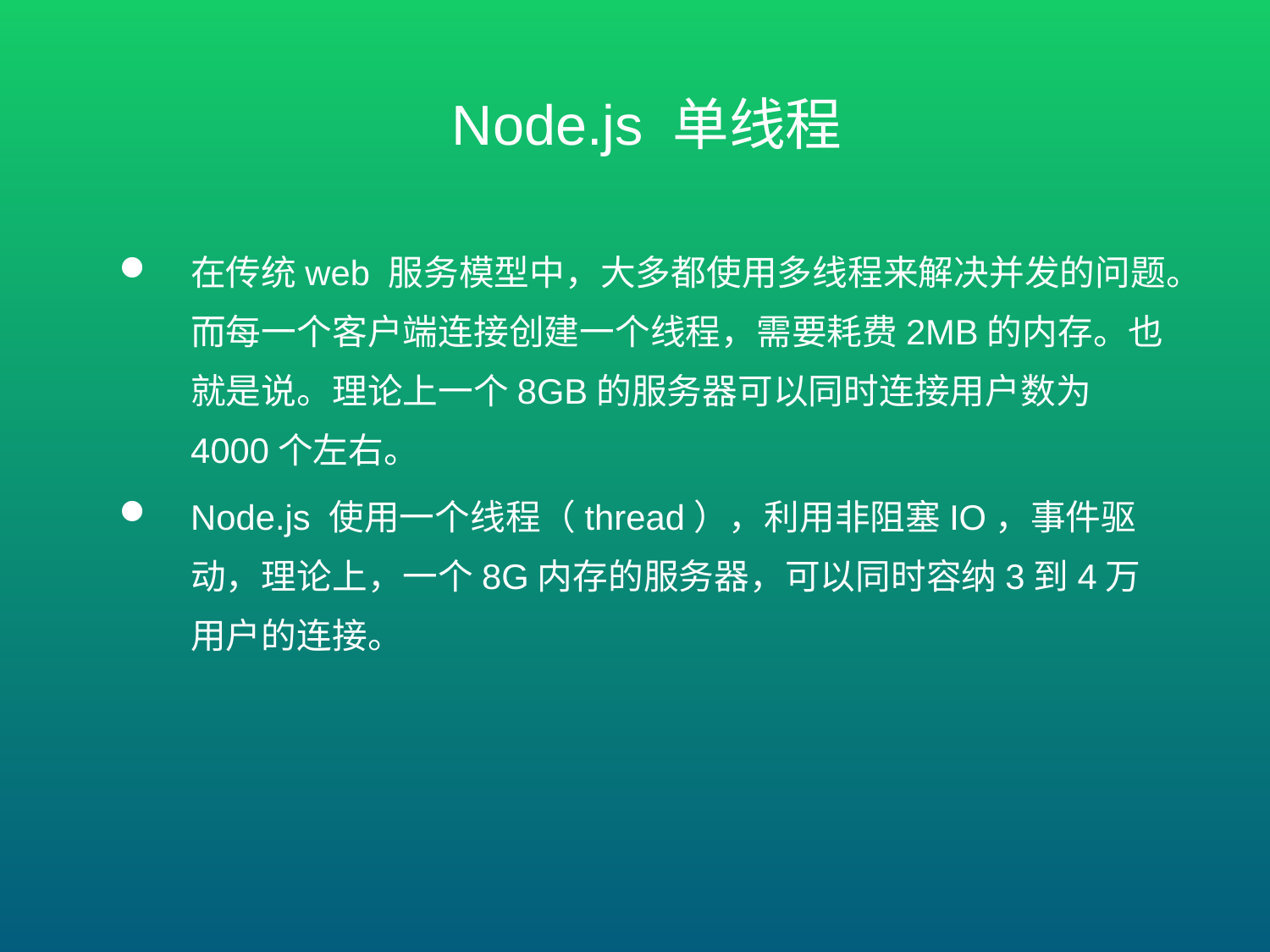

# Node.js 单线程
在传统web 服务模型中，大多都使用多线程来解决并发的问题。而每一个客户端连接创建一个线程，需要耗费2MB的内存。也就是说。理论上一个8GB的服务器可以同时连接用户数为4000个左右。
Node.js 使用一个线程（thread），利用非阻塞IO，事件驱动，理论上，一个8G内存的服务器，可以同时容纳3到4万用户的连接。